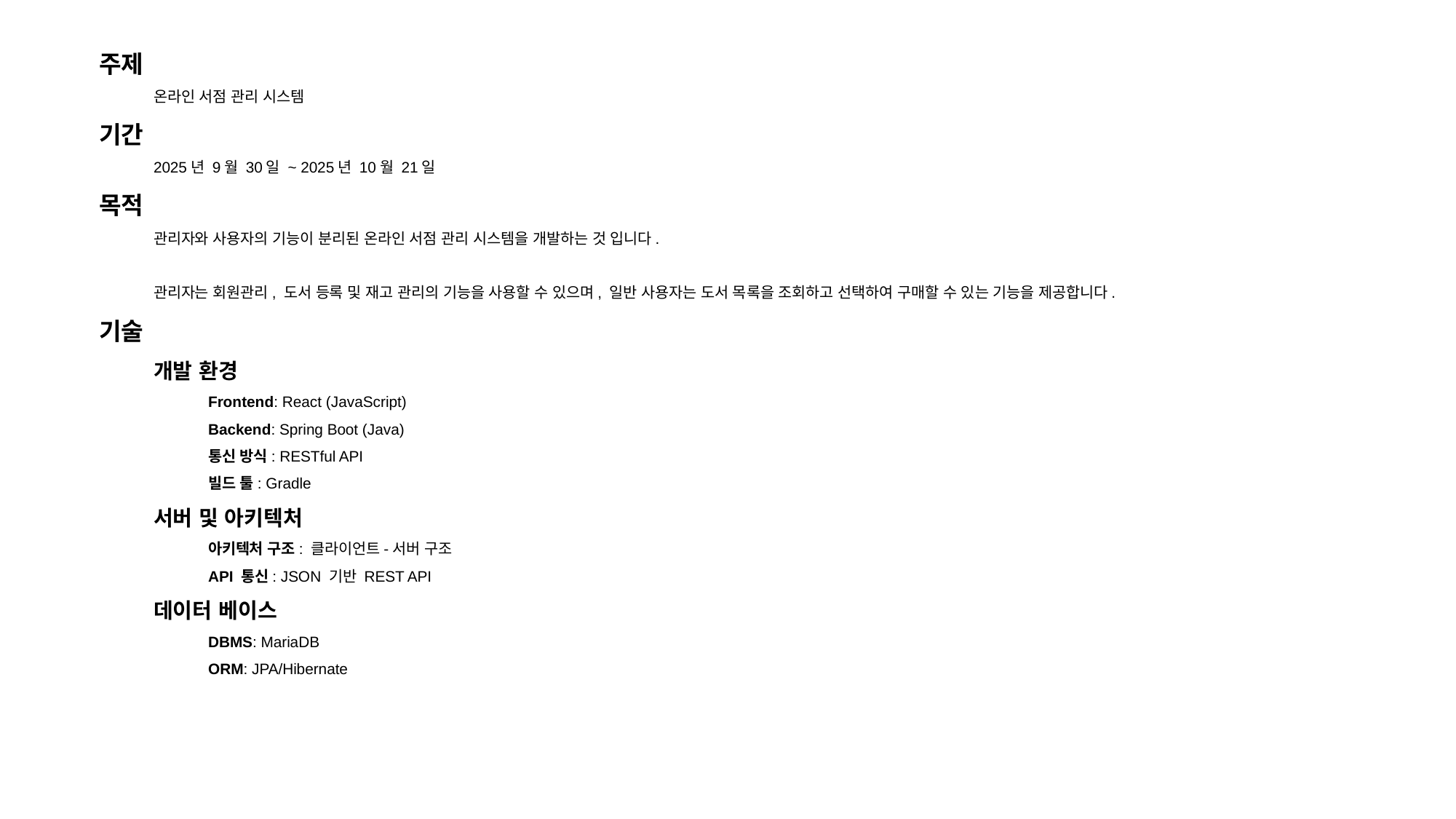

주제
온라인 서점 관리 시스템
기간
2025년 9월 30일 ~ 2025년 10월 21일
목적
관리자와 사용자의 기능이 분리된 온라인 서점 관리 시스템을 개발하는 것 입니다.

관리자는 회원관리, 도서 등록 및 재고 관리의 기능을 사용할 수 있으며, 일반 사용자는 도서 목록을 조회하고 선택하여 구매할 수 있는 기능을 제공합니다.
기술
개발 환경
Frontend: React (JavaScript)
Backend: Spring Boot (Java)
통신 방식: RESTful API
빌드 툴: Gradle
서버 및 아키텍처
아키텍처 구조: 클라이언트-서버 구조
API 통신: JSON 기반 REST API
데이터 베이스
DBMS: MariaDB
ORM: JPA/Hibernate